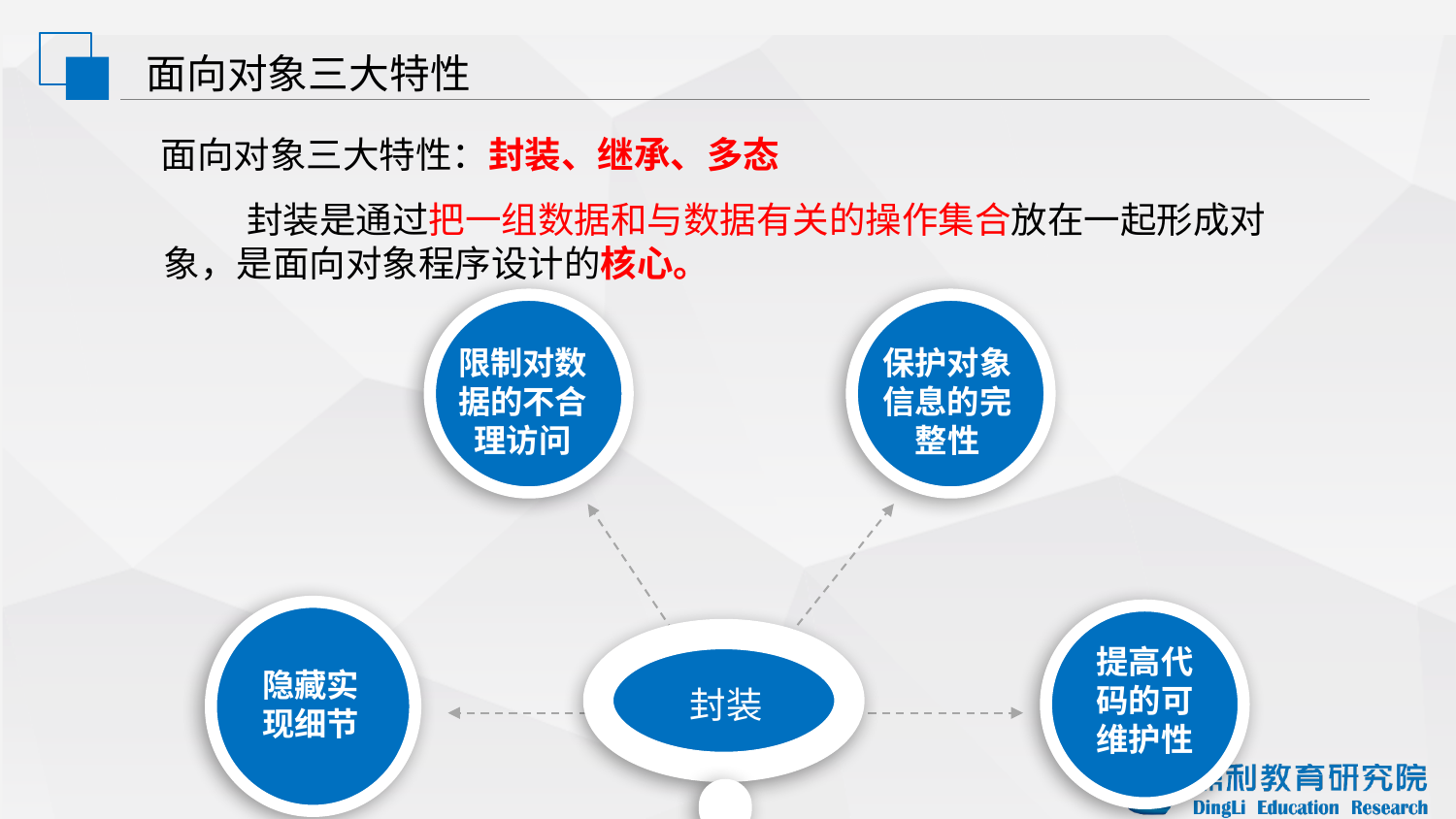

面向对象三大特性
面向对象三大特性：封装、继承、多态
         封装是通过把一组数据和与数据有关的操作集合放在一起形成对象，是面向对象程序设计的核心。

限制对数据的不合理访问
保护对象信息的完整性

提高代码的可维护性

隐藏实现细节
封装